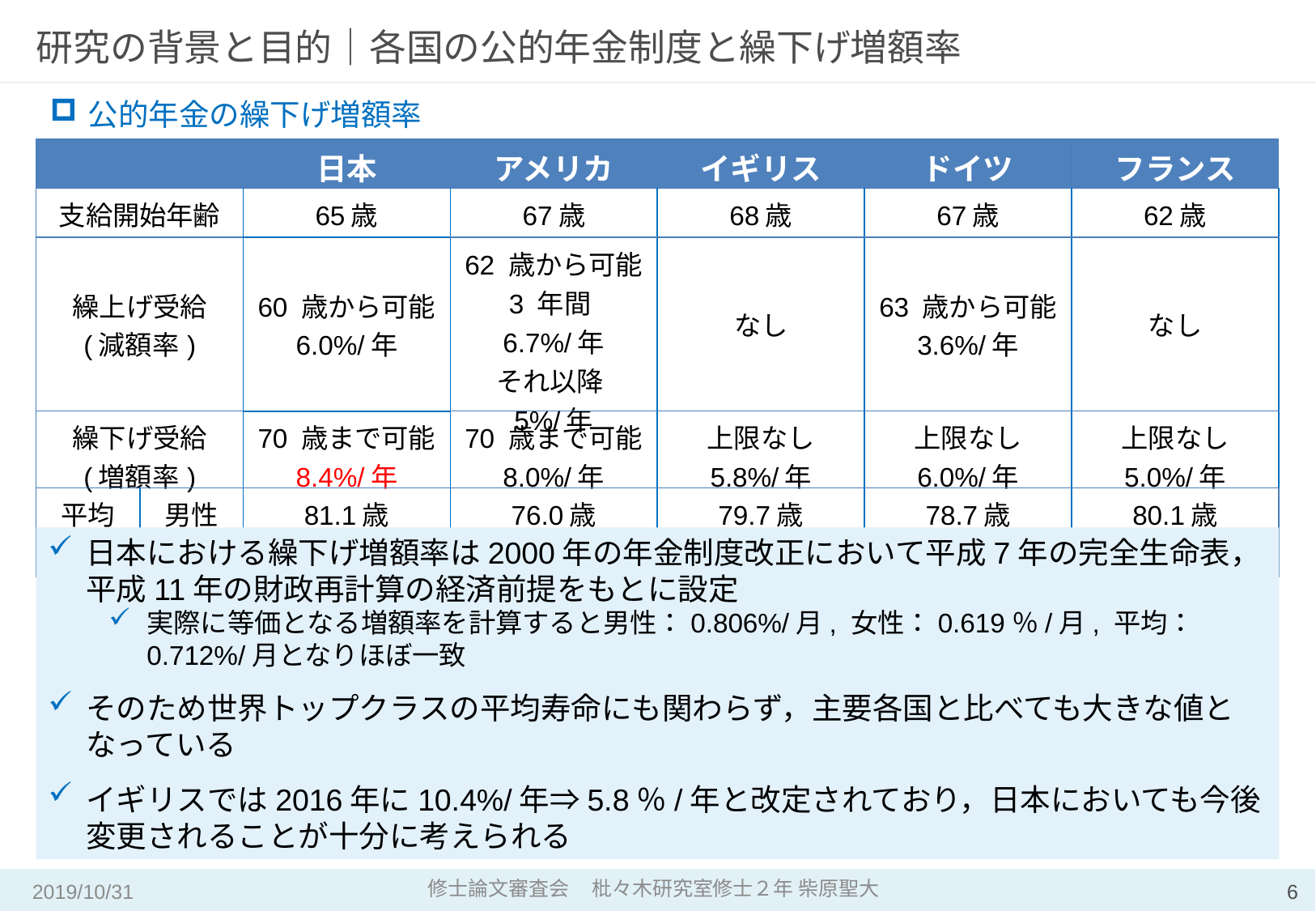

# 研究の背景と目的｜各国の公的年金制度と繰下げ増額率
公的年金の繰下げ増額率
|  |  | 日本 | アメリカ | イギリス | ドイツ | フランス |
| --- | --- | --- | --- | --- | --- | --- |
| 支給開始年齢 |  | 65歳 | 67歳 | 68歳 | 67歳 | 62歳 |
| 繰上げ受給 (減額率) |  | 60 歳から可能 6.0%/年 | 62 歳から可能 3 年間6.7%/年 それ以降5%/年 | なし | 63 歳から可能 3.6%/年 | なし |
| 繰下げ受給 (増額率) |  | 70 歳まで可能 8.4%/年 | 70 歳まで可能 8.0%/年 | 上限なし 5.8%/年 | 上限なし 6.0%/年 | 上限なし 5.0%/年 |
| 平均寿命 | 男性 | 81.1歳 | 76.0歳 | 79.7歳 | 78.7歳 | 80.1歳 |
|  | 女性 | 87.1歳 | 81.0歳 | 83.2歳 | 83.3歳 | 85.7歳 |
日本における繰下げ増額率は2000年の年金制度改正において平成7年の完全生命表，平成11年の財政再計算の経済前提をもとに設定
実際に等価となる増額率を計算すると男性：0.806%/月, 女性：0.619％/月, 平均：0.712%/月となりほぼ一致

そのため世界トップクラスの平均寿命にも関わらず，主要各国と比べても大きな値となっている

イギリスでは2016年に10.4%/年⇒5.8％/年と改定されており，日本においても今後変更されることが十分に考えられる
修士論文審査会     枇々木研究室修士２年 柴原聖大
2019/10/31
6